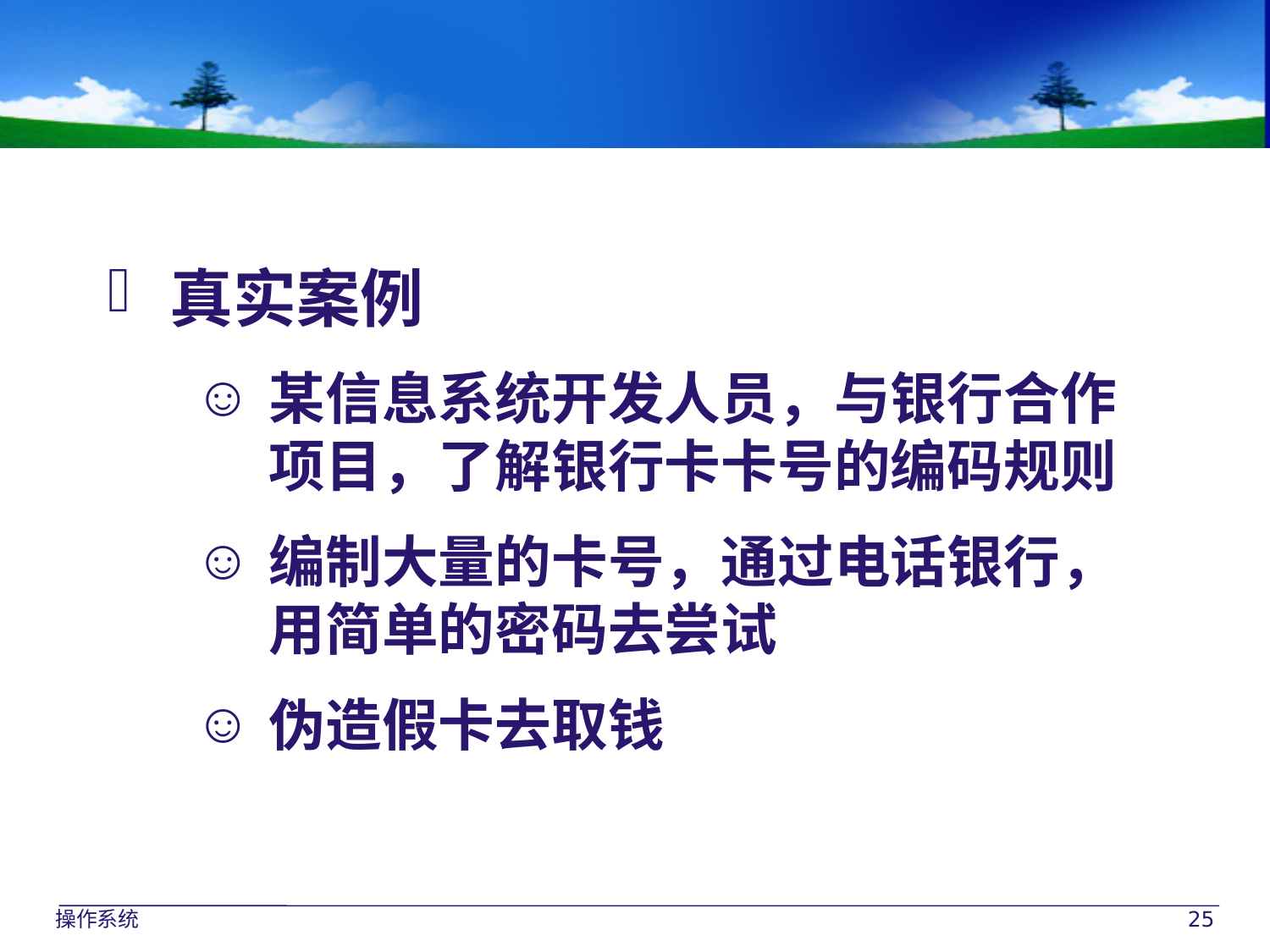

真实案例
某信息系统开发人员，与银行合作项目，了解银行卡卡号的编码规则
编制大量的卡号，通过电话银行，用简单的密码去尝试
伪造假卡去取钱
操作系统
25